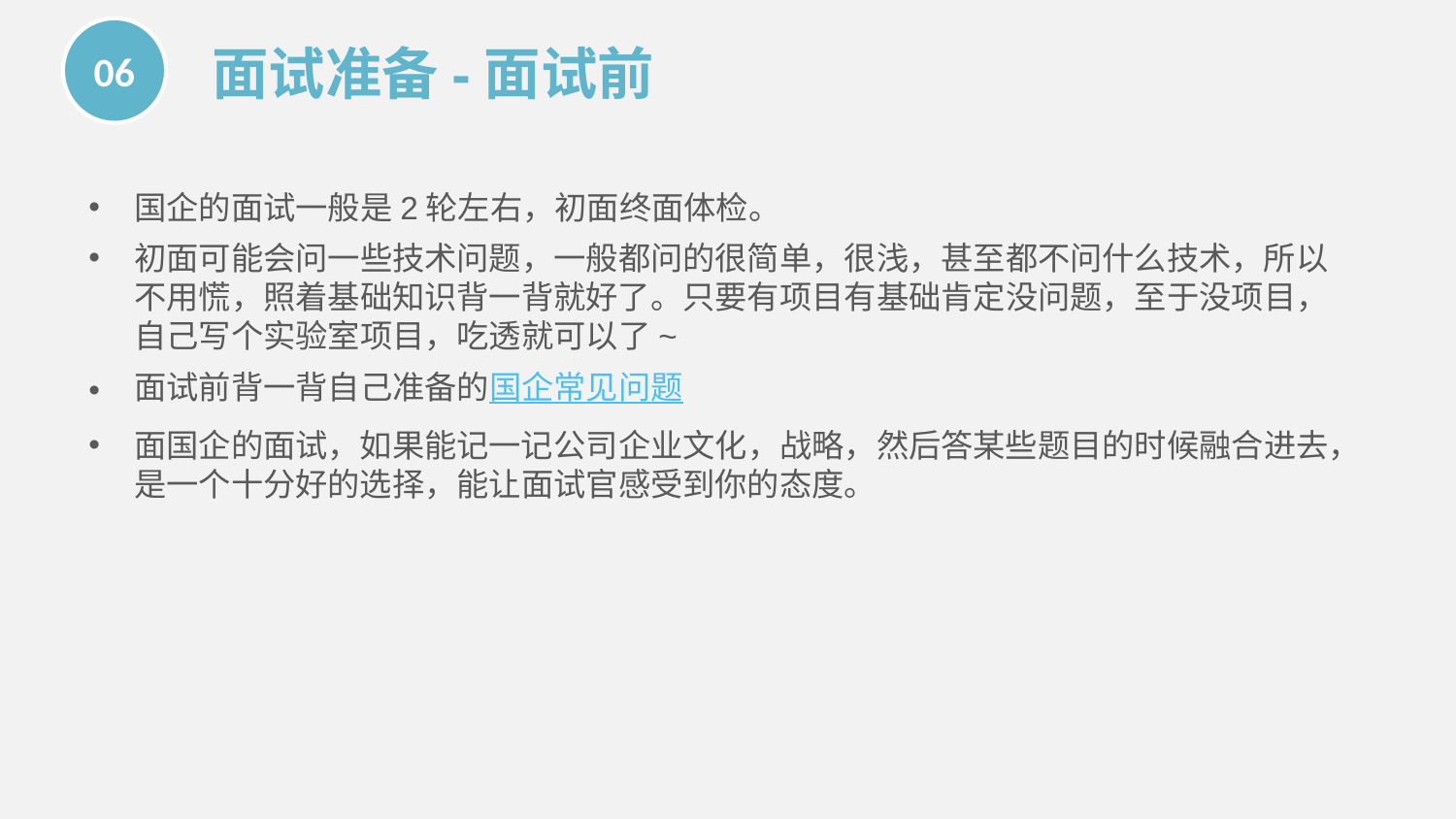

06
面试准备-面试前
国企的面试一般是2轮左右，初面终面体检。
初面可能会问一些技术问题，一般都问的很简单，很浅，甚至都不问什么技术，所以不用慌，照着基础知识背一背就好了。只要有项目有基础肯定没问题，至于没项目，自己写个实验室项目，吃透就可以了~
面试前背一背自己准备的国企常见问题
面国企的面试，如果能记一记公司企业文化，战略，然后答某些题目的时候融合进去，是一个十分好的选择，能让面试官感受到你的态度。